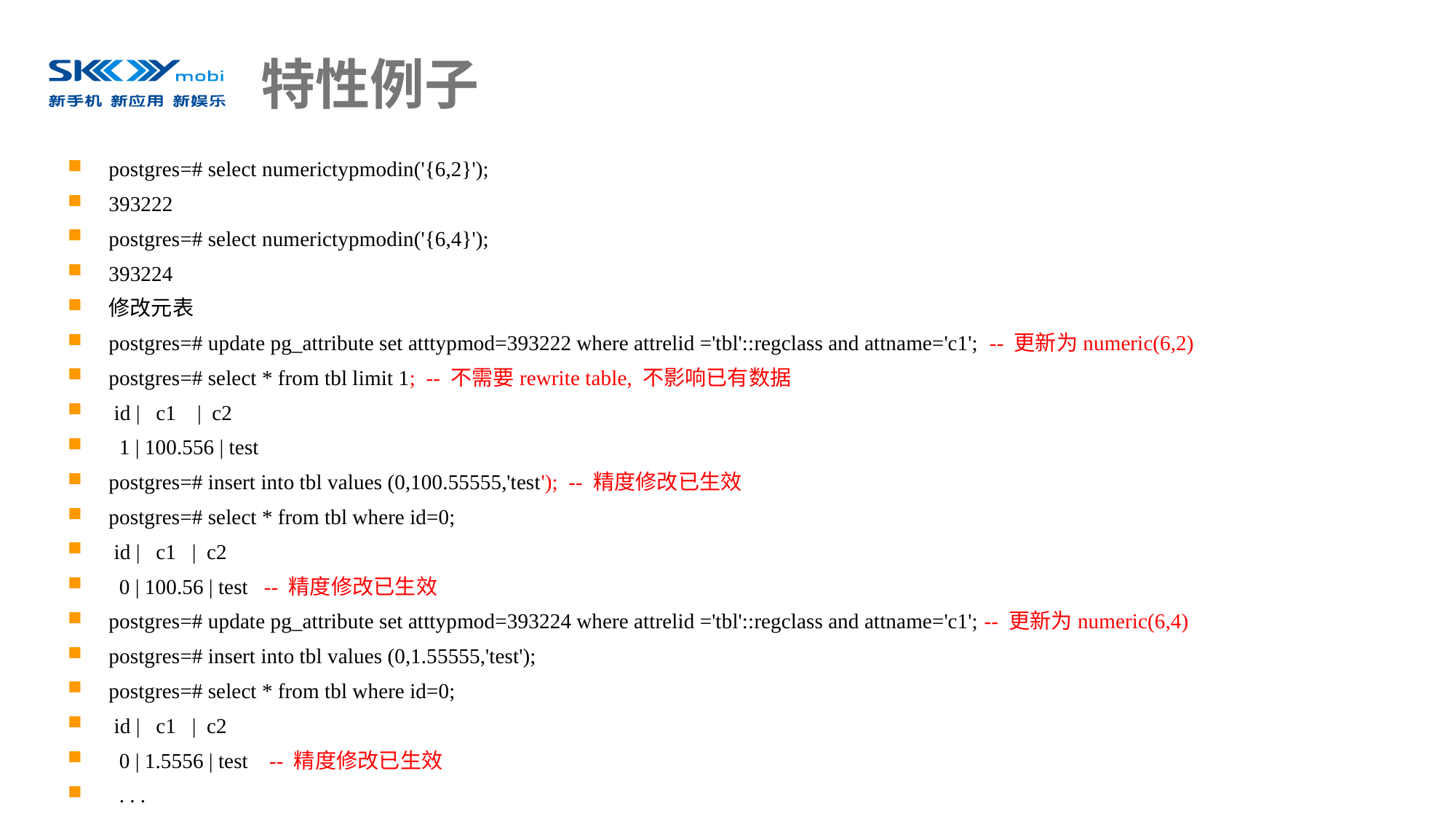

# 特性例子
postgres=# select numerictypmodin('{6,2}');
393222
postgres=# select numerictypmodin('{6,4}');
393224
修改元表
postgres=# update pg_attribute set atttypmod=393222 where attrelid ='tbl'::regclass and attname='c1';  -- 更新为numeric(6,2)
postgres=# select * from tbl limit 1;  -- 不需要rewrite table, 不影响已有数据
 id |   c1    |  c2
  1 | 100.556 | test
postgres=# insert into tbl values (0,100.55555,'test');  -- 精度修改已生效
postgres=# select * from tbl where id=0;
 id |   c1   |  c2
  0 | 100.56 | test   -- 精度修改已生效
postgres=# update pg_attribute set atttypmod=393224 where attrelid ='tbl'::regclass and attname='c1'; -- 更新为numeric(6,4)
postgres=# insert into tbl values (0,1.55555,'test');
postgres=# select * from tbl where id=0;
 id |   c1   |  c2
  0 | 1.5556 | test    -- 精度修改已生效
  . . .